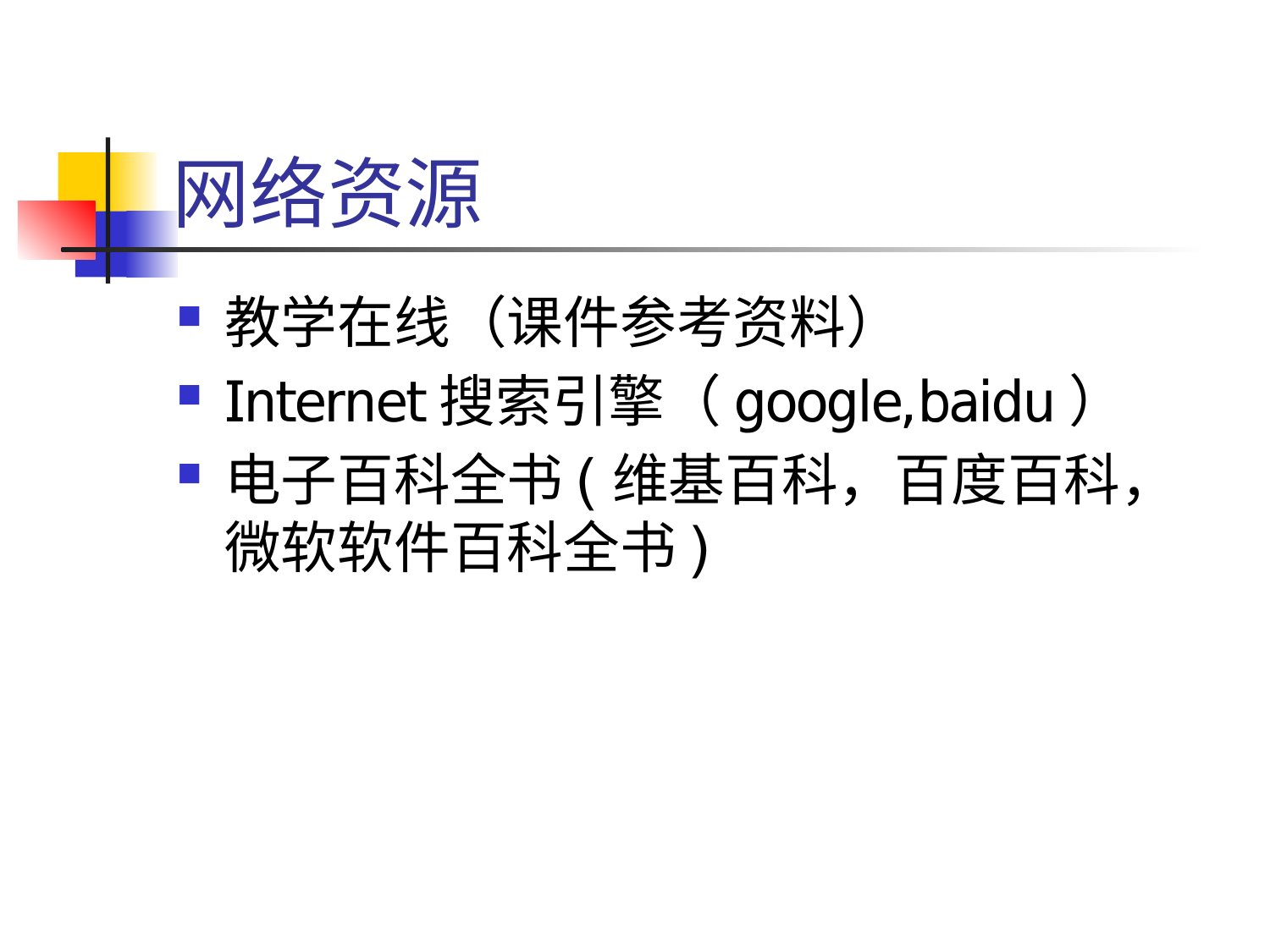

# 网络资源
教学在线（课件参考资料）
Internet搜索引擎（google,baidu）
电子百科全书(维基百科，百度百科，微软软件百科全书)